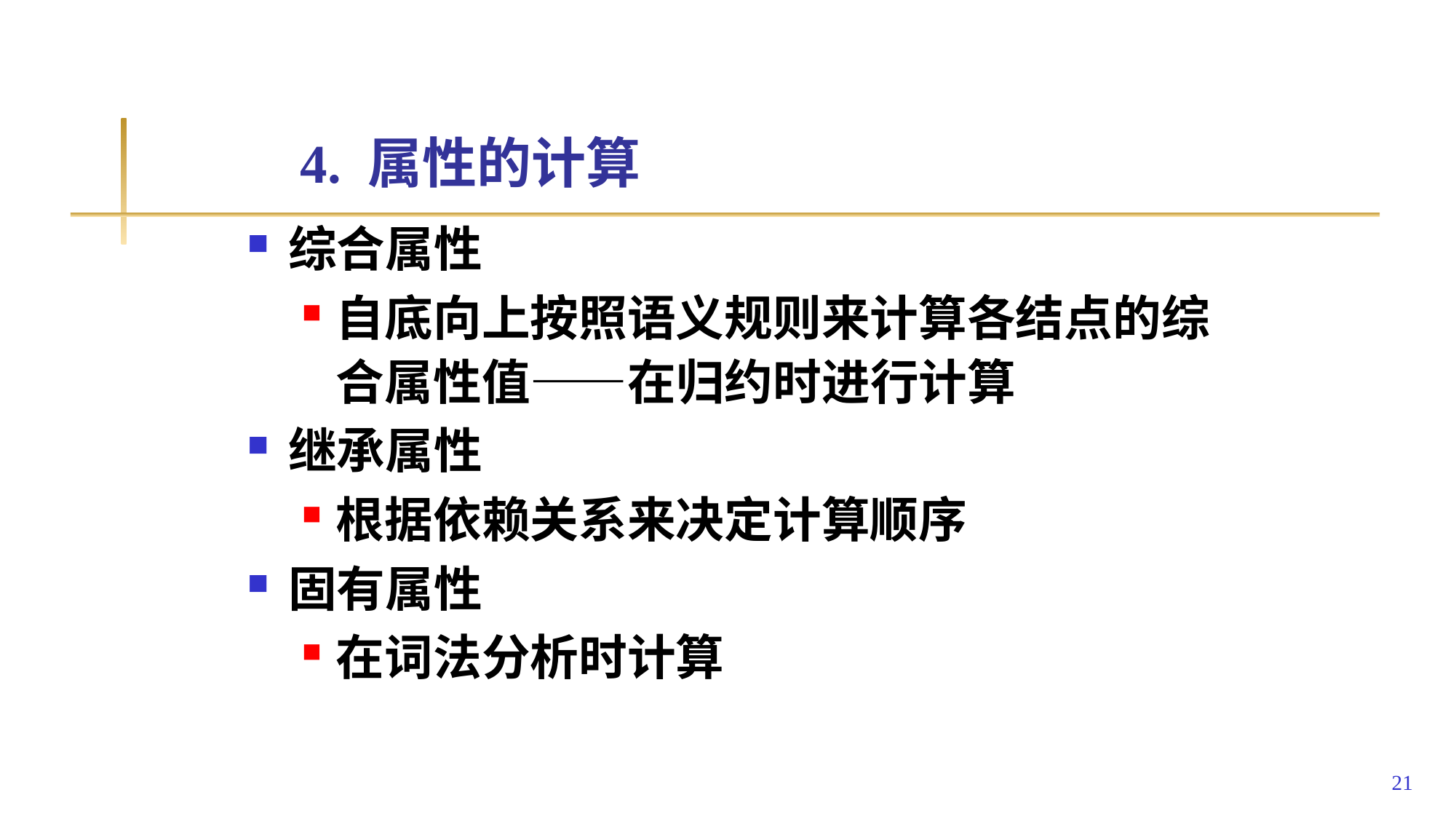

# 4. 属性的计算
综合属性
自底向上按照语义规则来计算各结点的综合属性值——在归约时进行计算
继承属性
根据依赖关系来决定计算顺序
固有属性
在词法分析时计算
21